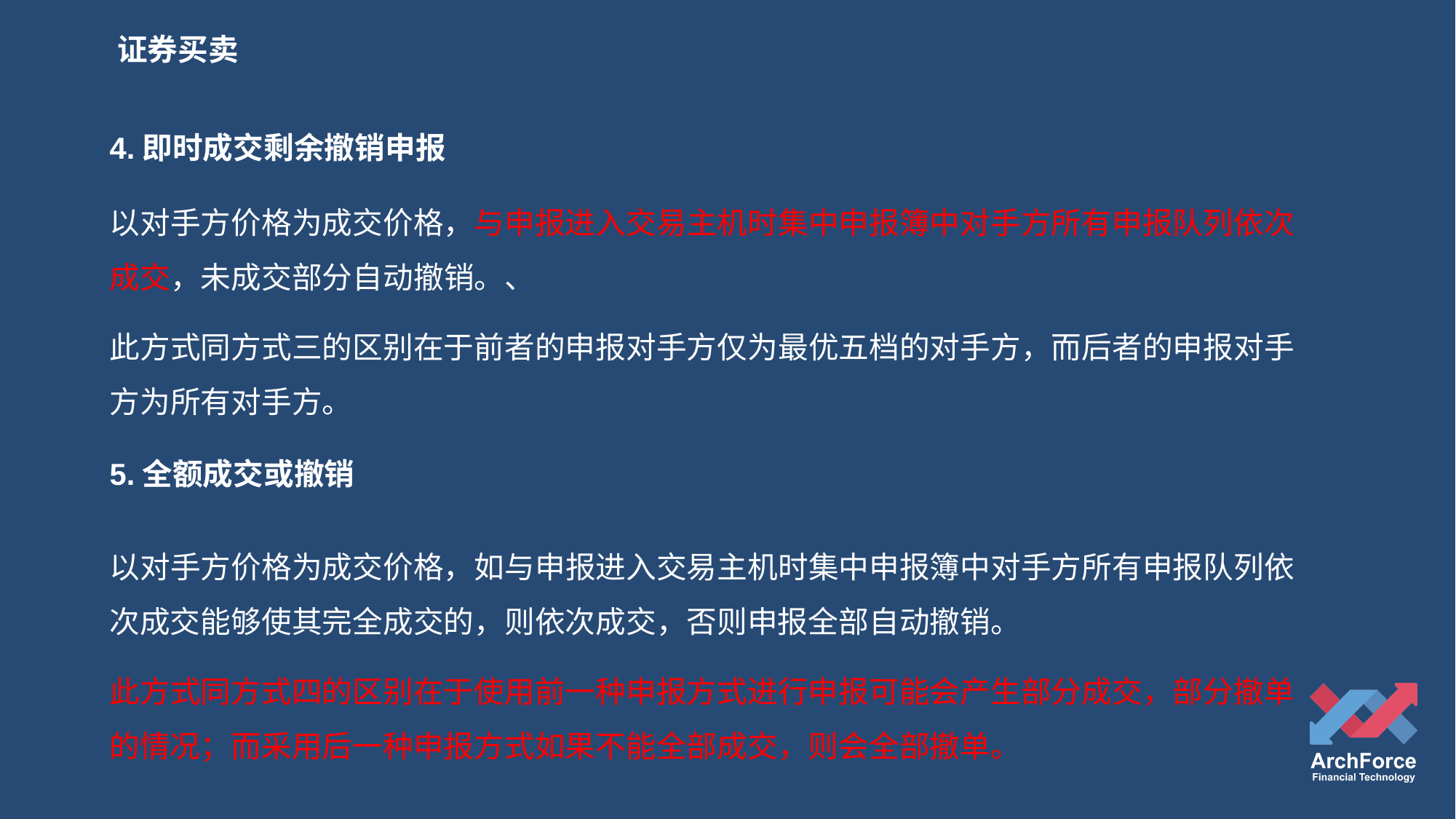

证券买卖
4.即时成交剩余撤销申报
以对手方价格为成交价格，与申报进入交易主机时集中申报簿中对手方所有申报队列依次成交，未成交部分自动撤销。、
此方式同方式三的区别在于前者的申报对手方仅为最优五档的对手方，而后者的申报对手方为所有对手方。
5.全额成交或撤销
以对手方价格为成交价格，如与申报进入交易主机时集中申报簿中对手方所有申报队列依次成交能够使其完全成交的，则依次成交，否则申报全部自动撤销。
此方式同方式四的区别在于使用前一种申报方式进行申报可能会产生部分成交，部分撤单的情况；而采用后一种申报方式如果不能全部成交，则会全部撤单。​​​​